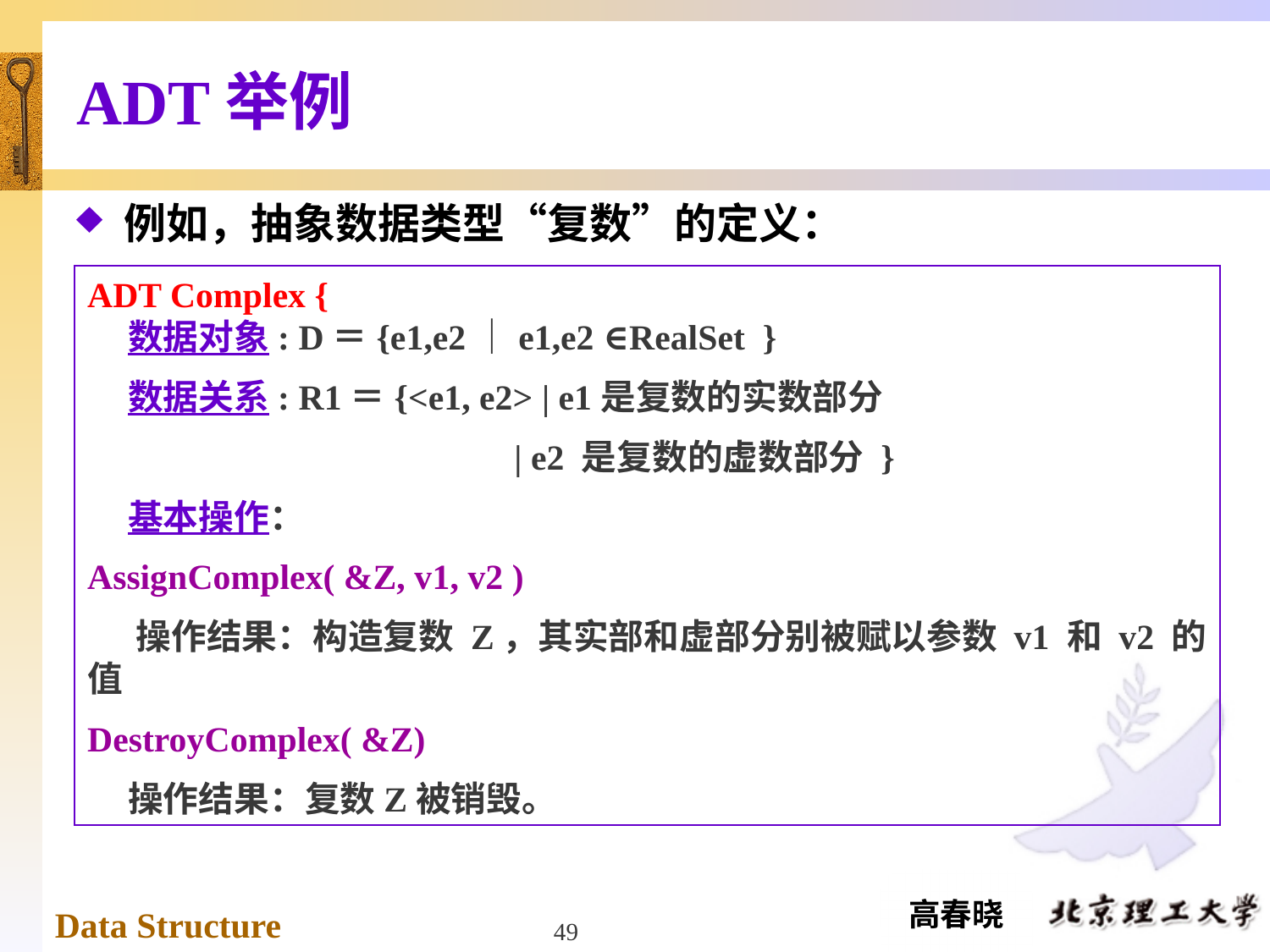

# ADT举例
例如，抽象数据类型“复数”的定义：

ADT Complex {
    数据对象: D＝{e1,e2｜e1,e2 ∈RealSet  }
    数据关系: R1＝{<e1, e2> | e1是复数的实数部分
                                                | e2 是复数的虚数部分 }
    基本操作：
AssignComplex( &Z, v1, v2 )
     操作结果：构造复数 Z，其实部和虚部分别被赋以参数 v1 和 v2 的值
DestroyComplex( &Z)
    操作结果：复数Z被销毁。
49